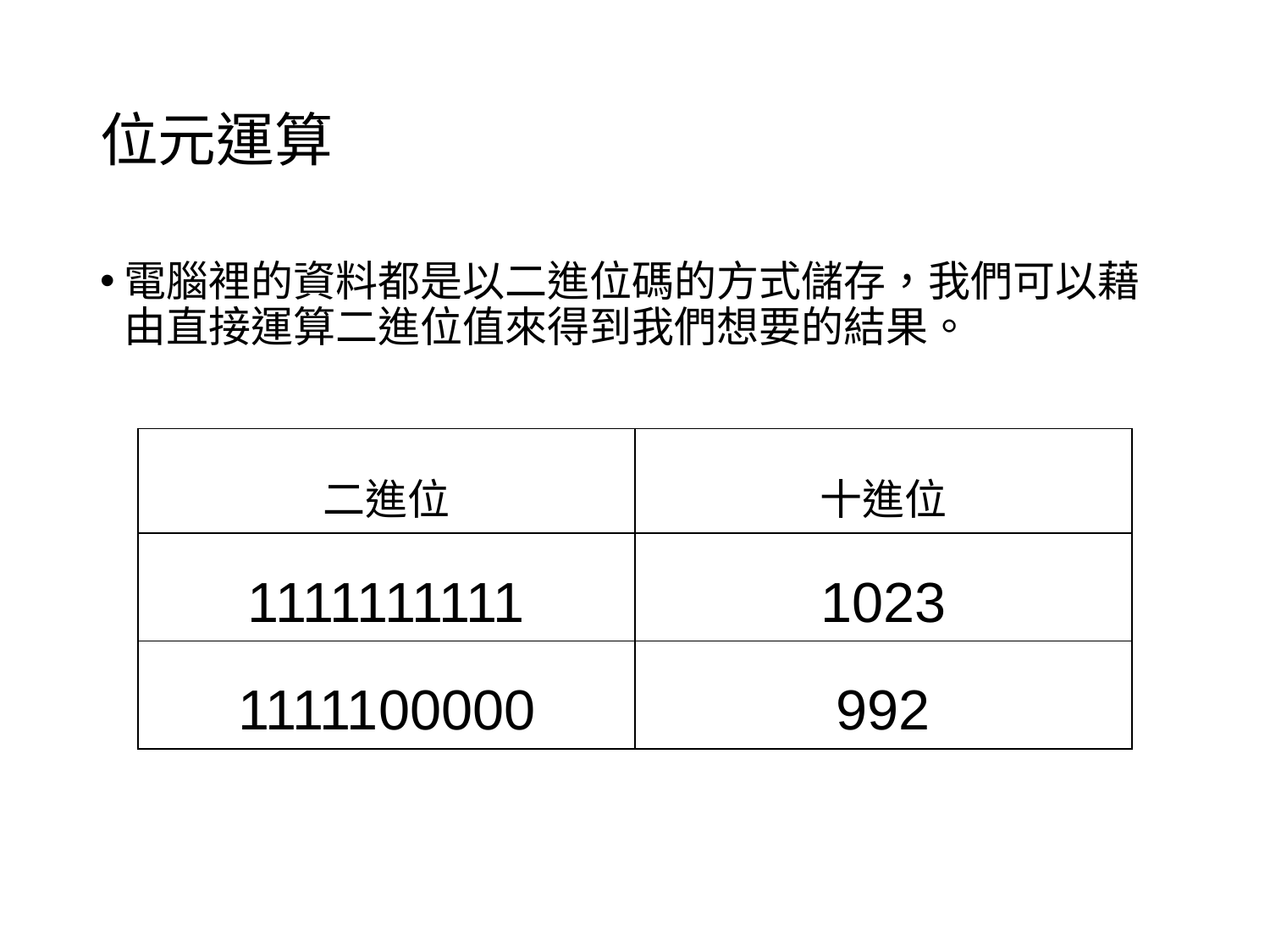

# 位元運算
電腦裡的資料都是以二進位碼的方式儲存，我們可以藉由直接運算二進位值來得到我們想要的結果。
| 二進位 | 十進位 |
| --- | --- |
| 1111111111 | 1023 |
| 1111100000 | 992 |